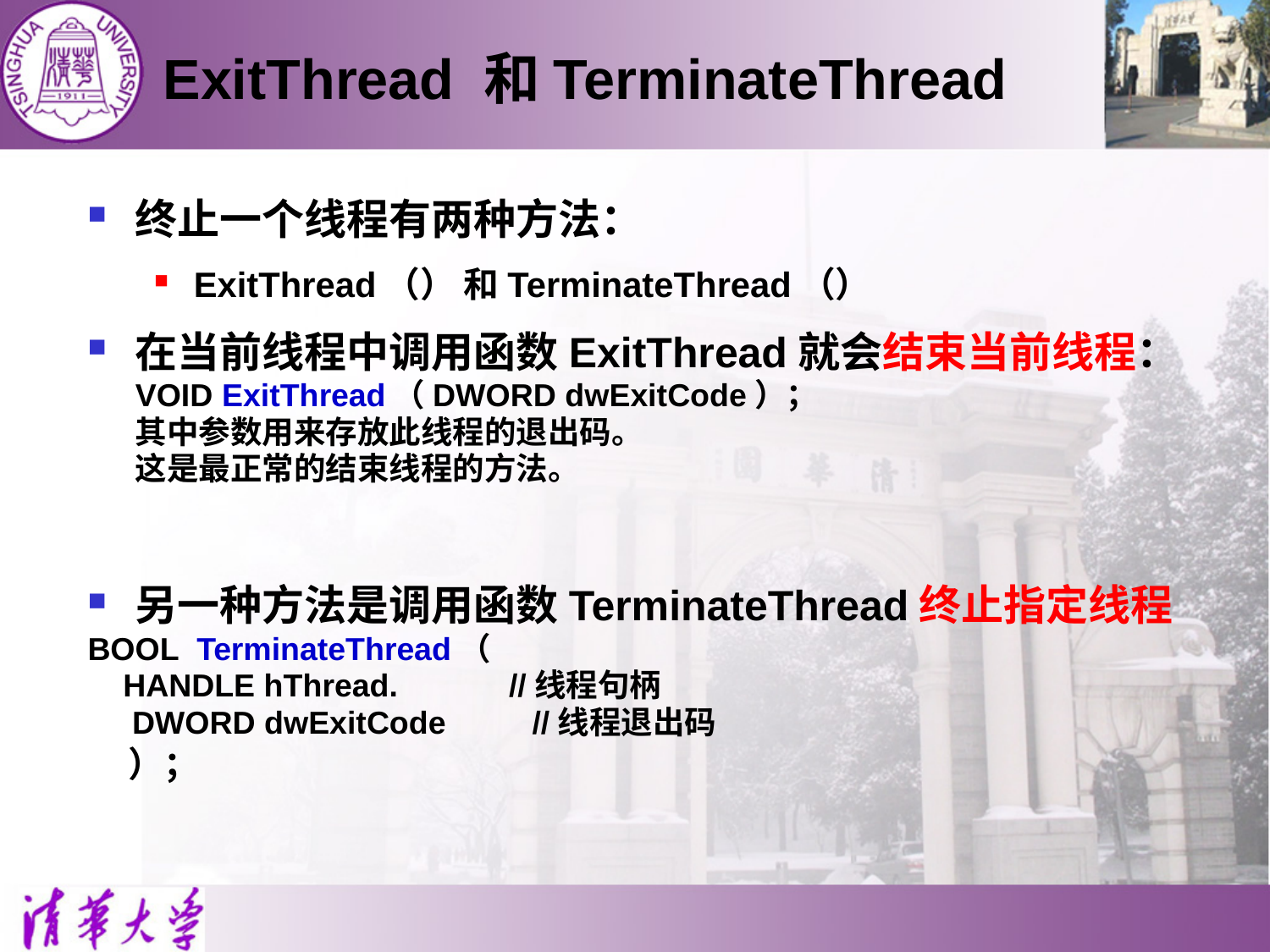

# ExitThread 和TerminateThread
终止一个线程有两种方法：
ExitThread（） 和TerminateThread（）
在当前线程中调用函数ExitThread就会结束当前线程：
	VOID ExitThread（DWORD dwExitCode）；
	其中参数用来存放此线程的退出码。
	这是最正常的结束线程的方法。

另一种方法是调用函数TerminateThread终止指定线程
BOOL  TerminateThread（
    HANDLE hThread.　　　//线程句柄
     DWORD dwExitCode　　 //线程退出码
    ）；